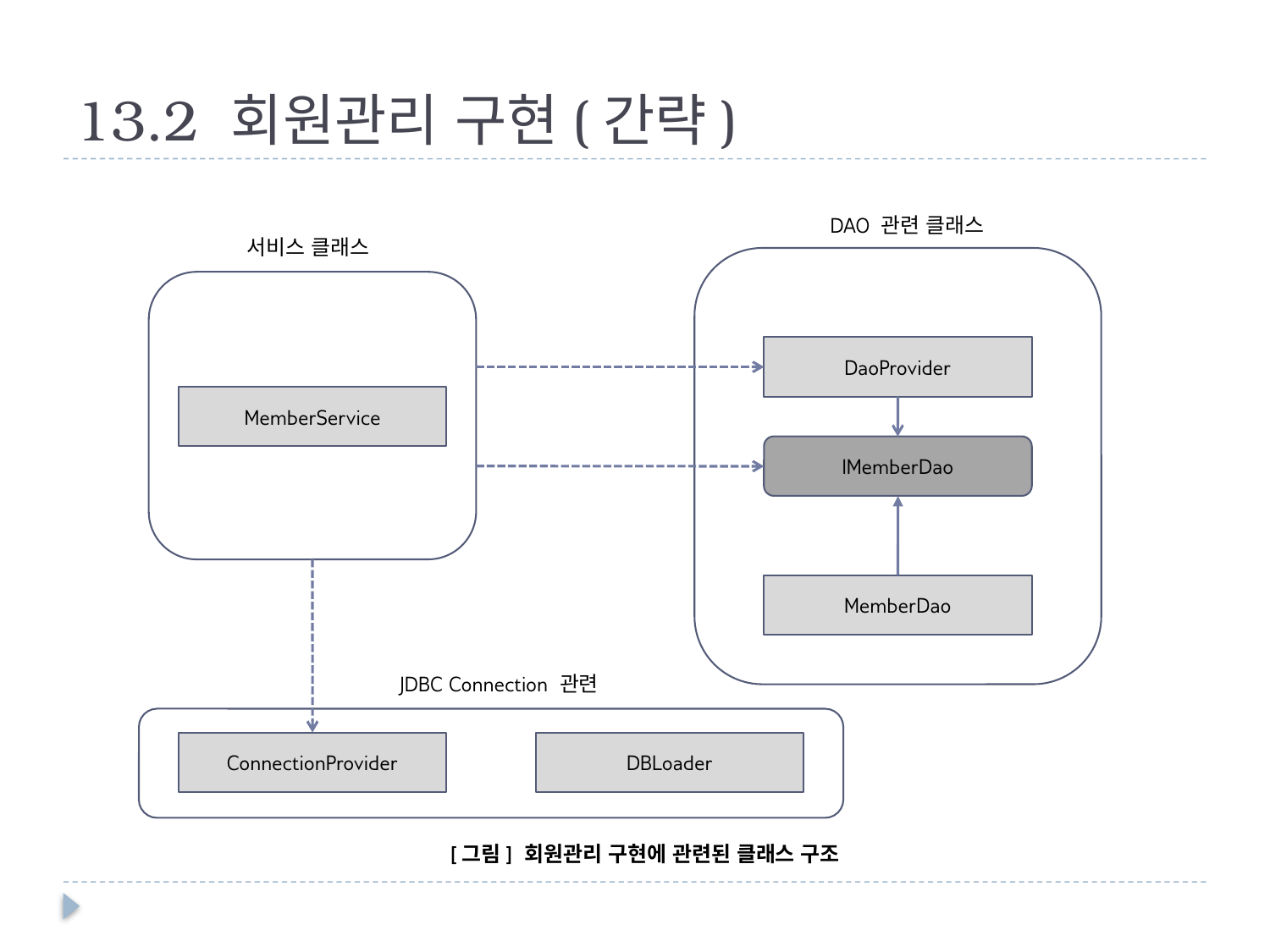

# 13.2 회원관리 구현(간략)
DAO 관련 클래스
서비스 클래스

DaoProvider
MemberService
IMemberDao
MemberDao
JDBC Connection 관련

ConnectionProvider
DBLoader
[그림] 회원관리 구현에 관련된 클래스 구조